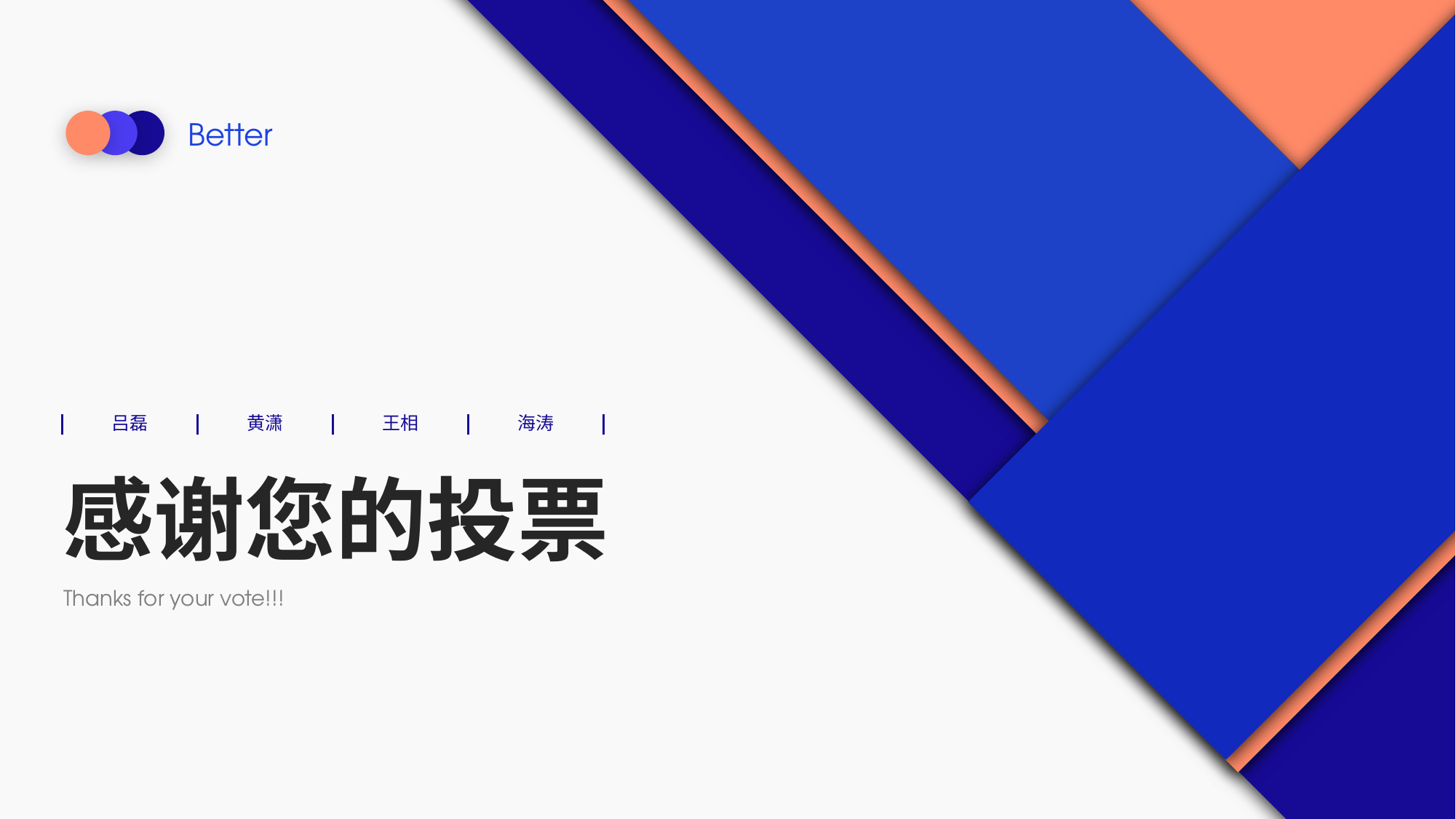

Better

吕磊
黄潇
王相
海涛
感谢您的投票
Thanks for your vote!!!